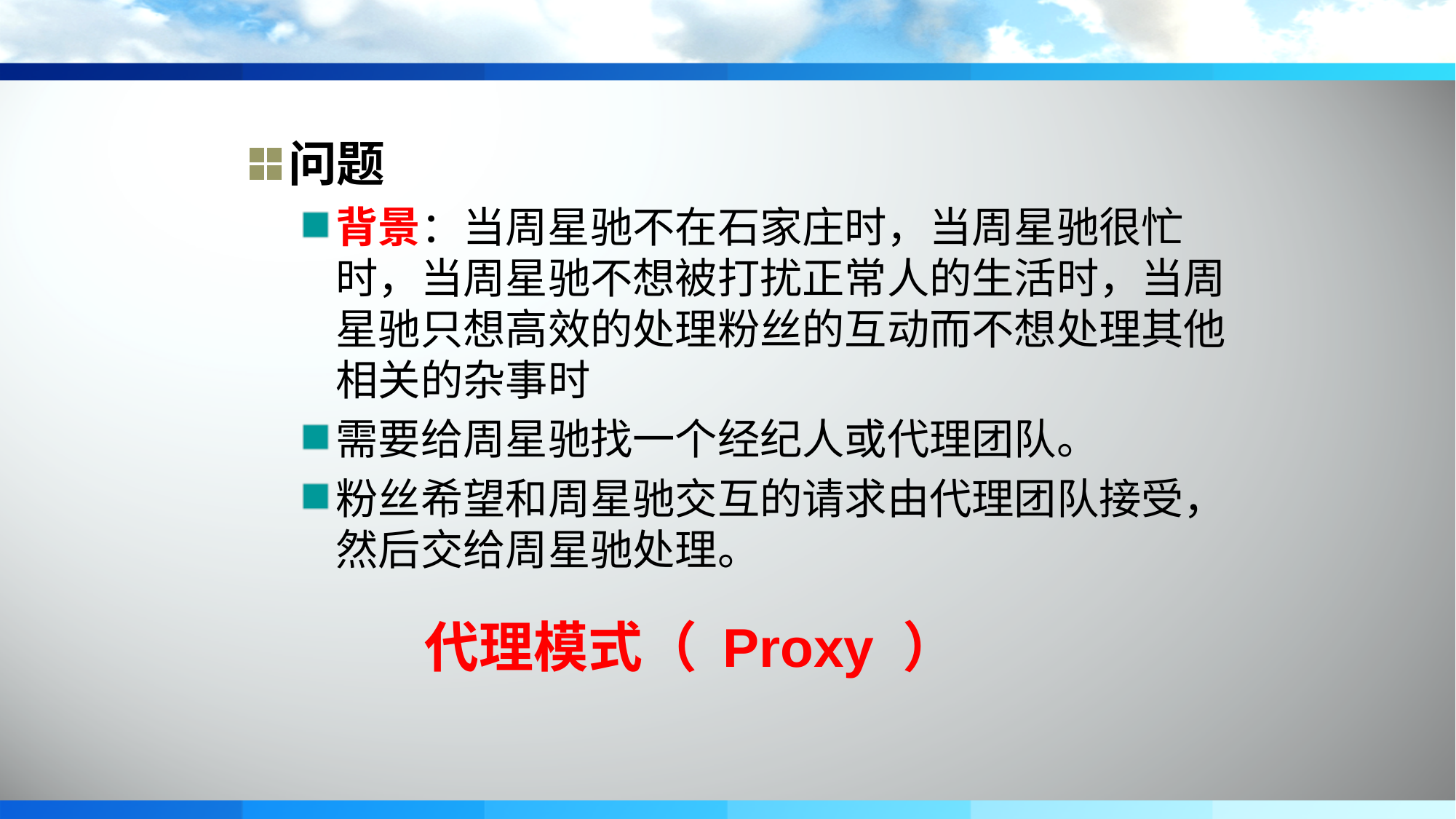

问题
背景：当周星驰不在石家庄时，当周星驰很忙时，当周星驰不想被打扰正常人的生活时，当周星驰只想高效的处理粉丝的互动而不想处理其他相关的杂事时
需要给周星驰找一个经纪人或代理团队。
粉丝希望和周星驰交互的请求由代理团队接受，然后交给周星驰处理。
代理模式（ Proxy ）